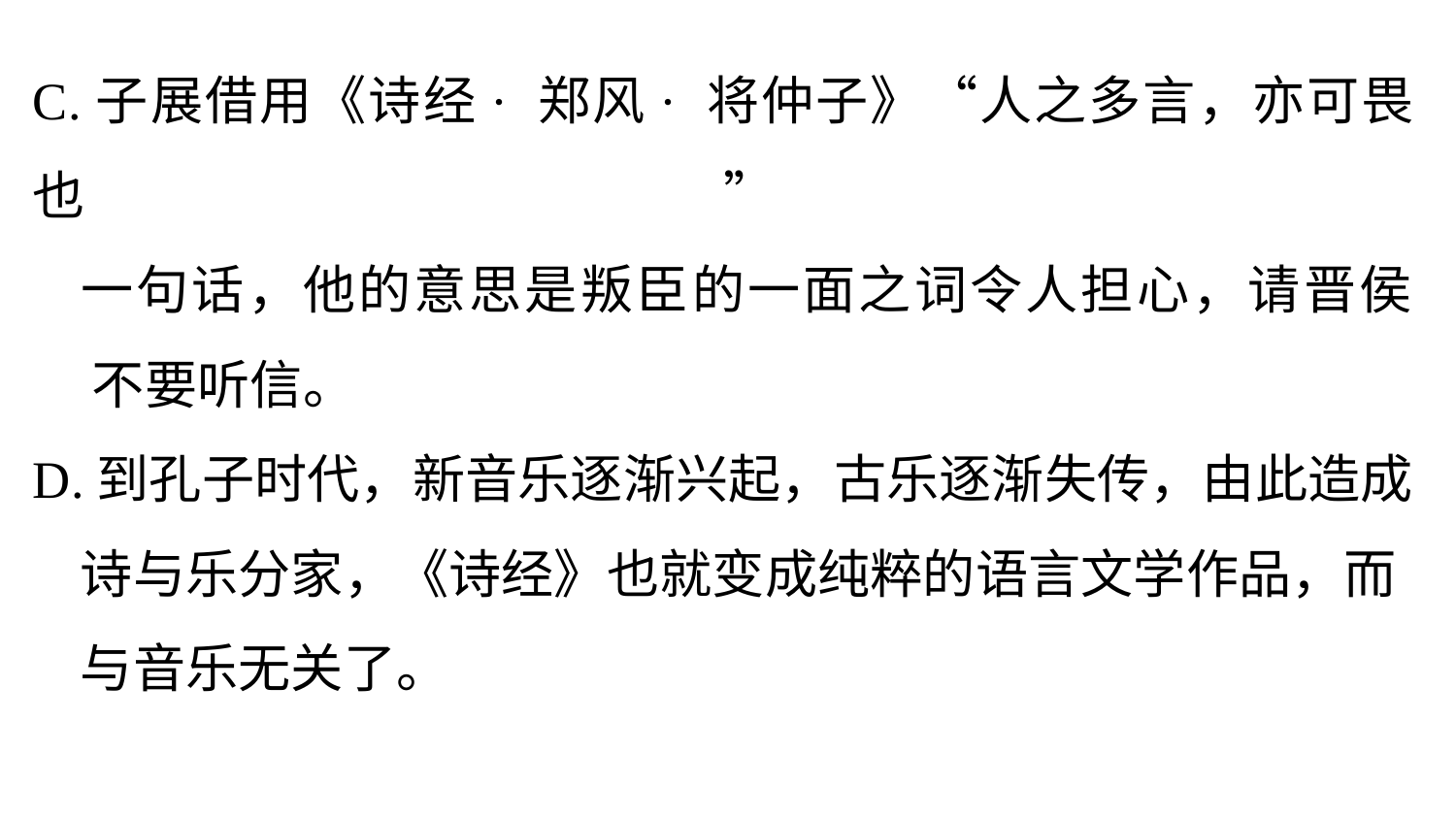

C.子展借用《诗经· 郑风· 将仲子》“人之多言，亦可畏也”
   一句话，他的意思是叛臣的一面之词令人担心，请晋侯
     不要听信。
D.到孔子时代，新音乐逐渐兴起，古乐逐渐失传，由此造成
    诗与乐分家，《诗经》也就变成纯粹的语言文学作品，而
    与音乐无关了。